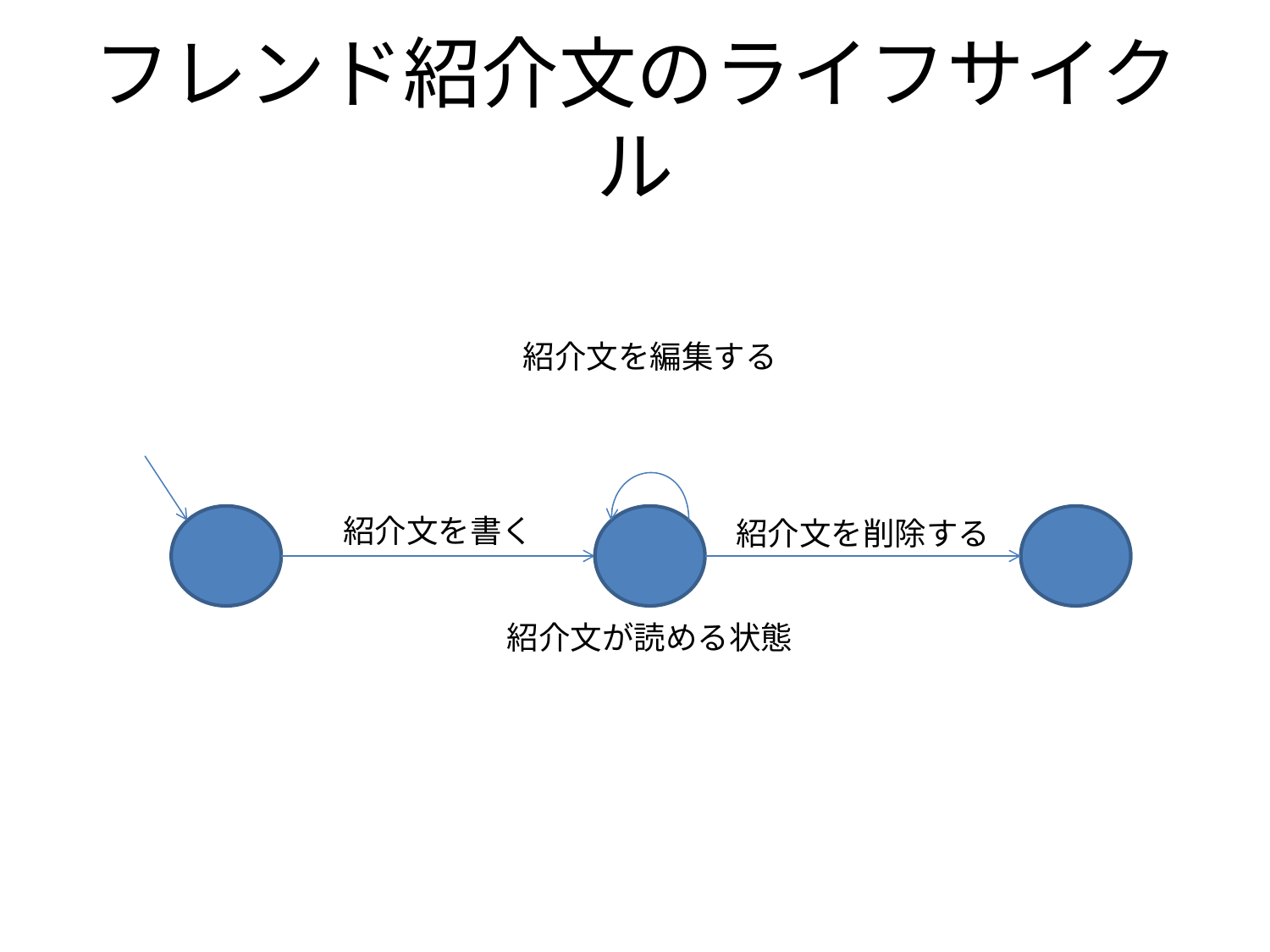

# フレンド紹介文のライフサイクル
紹介文を編集する
紹介文を書く

紹介文を削除する
紹介文が読める状態